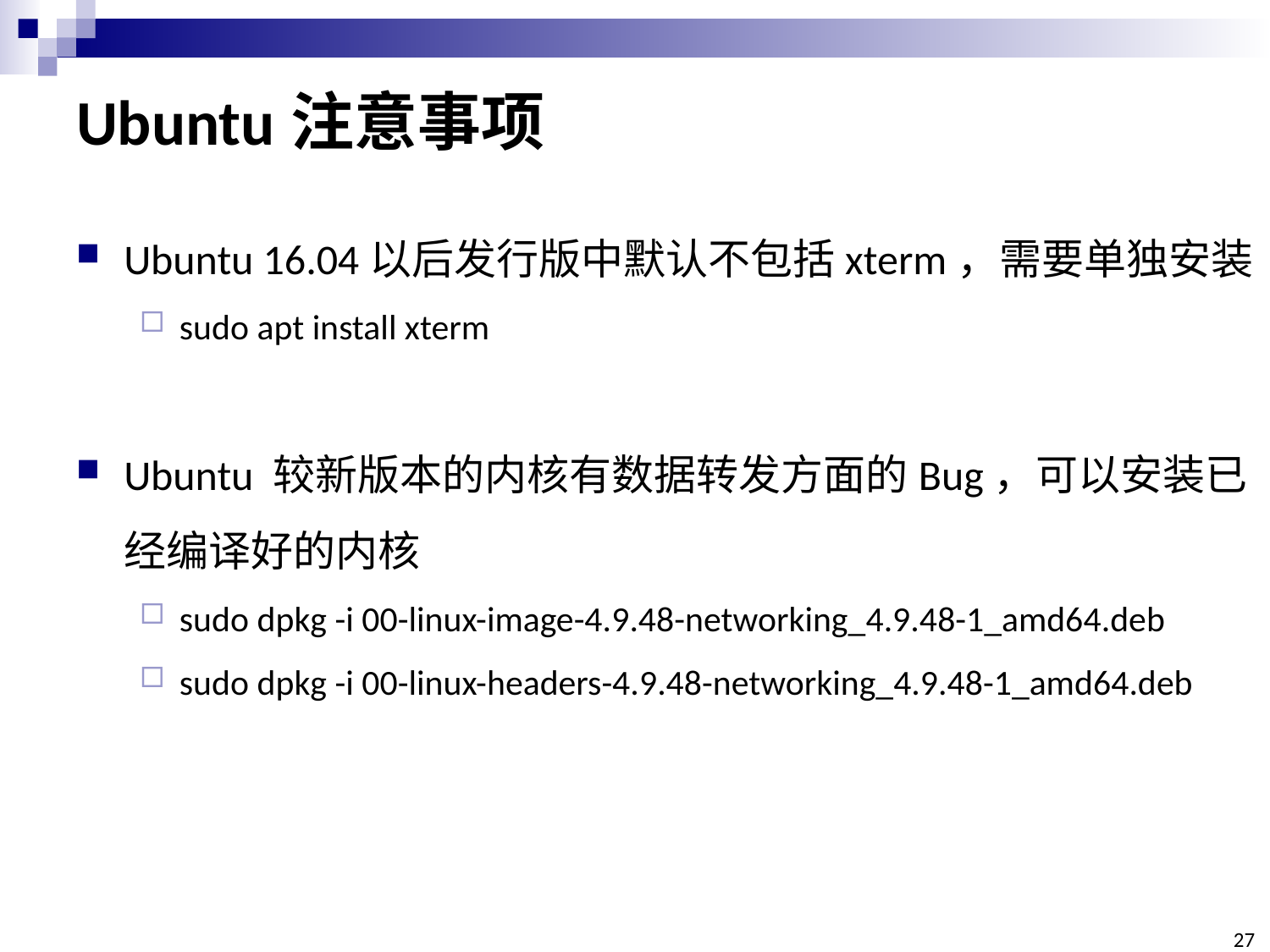

# Ubuntu注意事项
Ubuntu 16.04以后发行版中默认不包括xterm，需要单独安装
sudo apt install xterm

Ubuntu 较新版本的内核有数据转发方面的Bug，可以安装已经编译好的内核
sudo dpkg -i 00-linux-image-4.9.48-networking_4.9.48-1_amd64.deb
sudo dpkg -i 00-linux-headers-4.9.48-networking_4.9.48-1_amd64.deb
27